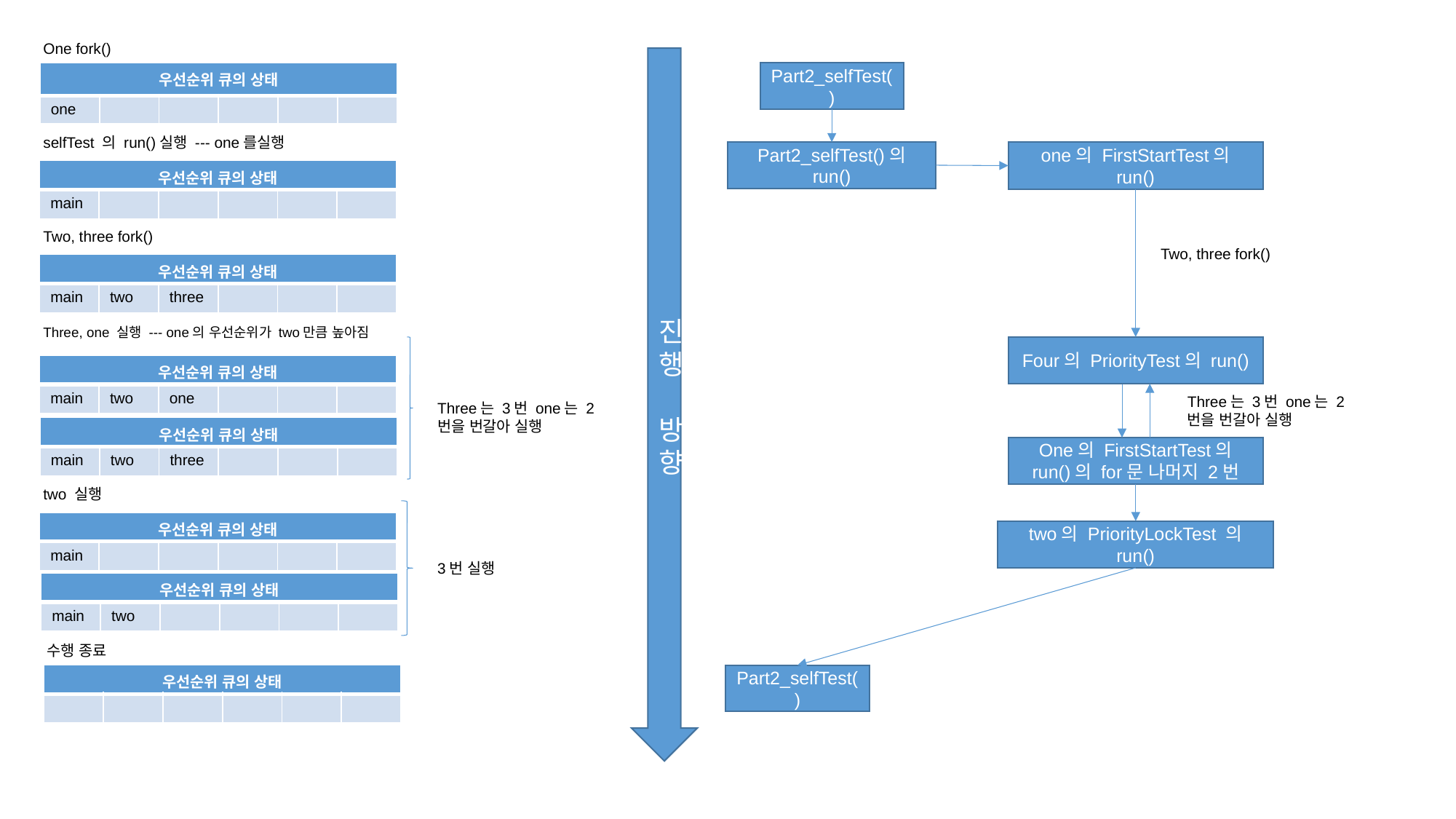

One fork()
진
행

방
향
| 우선순위 큐의 상태 |  |  |  |  |  |
| --- | --- | --- | --- | --- | --- |
| one |  |  |  |  |  |
Part2_selfTest()
selfTest 의 run()실행 --- one를실행
Part2_selfTest()의 run()
one의 FirstStartTest의 run()
| 우선순위 큐의 상태 |  |  |  |  |  |
| --- | --- | --- | --- | --- | --- |
| main |  |  |  |  |  |
Two, three fork()
Two, three fork()
| 우선순위 큐의 상태 |  |  |  |  |  |
| --- | --- | --- | --- | --- | --- |
| main | two | three |  |  |  |
Three, one 실행 --- one의 우선순위가 two만큼 높아짐

Four의 PriorityTest의 run()
| 우선순위 큐의 상태 |  |  |  |  |  |
| --- | --- | --- | --- | --- | --- |
| main | two | one |  |  |  |
Three는 3번 one는 2번을 번갈아 실행
Three는 3번 one는 2번을 번갈아 실행
| 우선순위 큐의 상태 |  |  |  |  |  |
| --- | --- | --- | --- | --- | --- |
| main | two | three |  |  |  |
One의 FirstStartTest의 run()의 for문 나머지 2번
two 실행

| 우선순위 큐의 상태 |  |  |  |  |  |
| --- | --- | --- | --- | --- | --- |
| main |  |  |  |  |  |
two의 PriorityLockTest 의 run()
3번 실행
| 우선순위 큐의 상태 |  |  |  |  |  |
| --- | --- | --- | --- | --- | --- |
| main | two |  |  |  |  |
수행 종료
| 우선순위 큐의 상태 |  |  |  |  |  |
| --- | --- | --- | --- | --- | --- |
|  |  |  |  |  |  |
Part2_selfTest()